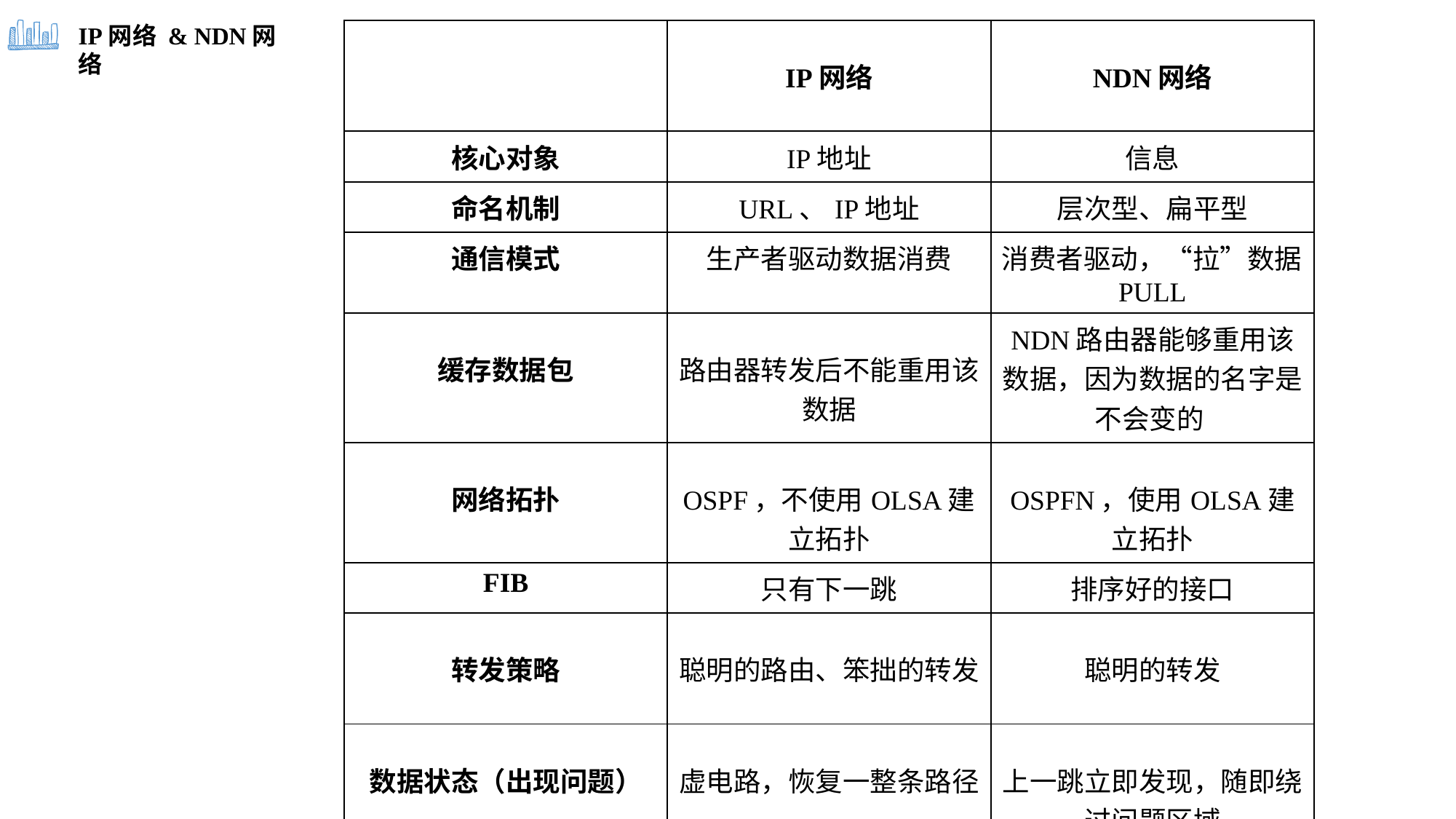

IP网络 & NDN网络

|  | IP网络 | NDN网络 |
| --- | --- | --- |
| 核心对象 | IP地址 | 信息 |
| 命名机制 | URL、IP地址 | 层次型、扁平型 |
| 通信模式 | 生产者驱动数据消费 | 消费者驱动，“拉”数据PULL |
| 缓存数据包 | 路由器转发后不能重用该数据 | NDN路由器能够重用该数据，因为数据的名字是不会变的 |
| 网络拓扑 | OSPF，不使用OLSA建立拓扑 | OSPFN，使用OLSA建立拓扑 |
| FIB | 只有下一跳 | 排序好的接口 |
| 转发策略 | 聪明的路由、笨拙的转发 | 聪明的转发 |
| 数据状态（出现问题） | 虚电路，恢复一整条路径 | 上一跳立即发现，随即绕过问题区域 |